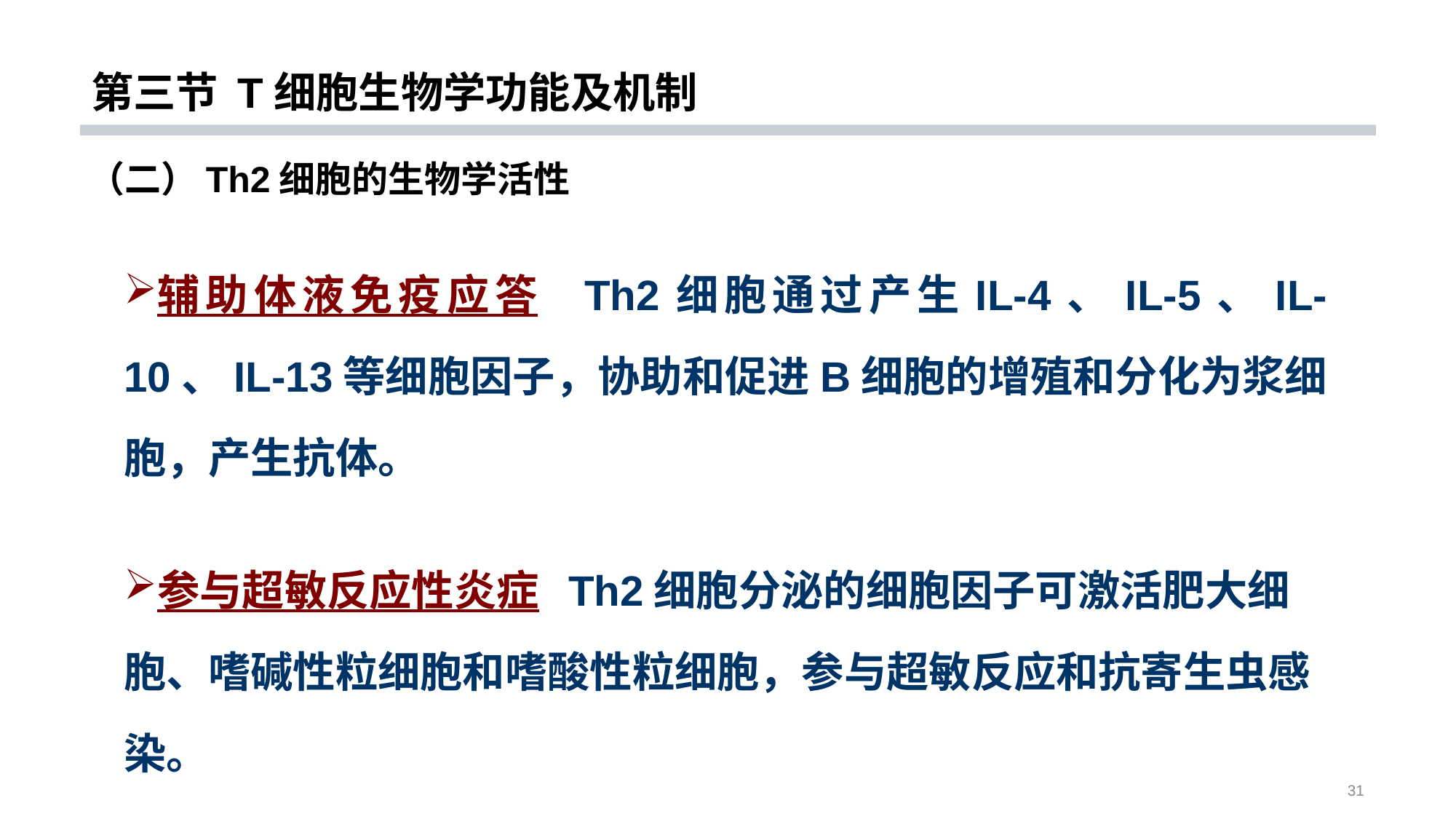

# 第三节 T细胞生物学功能及机制
（二）Th2细胞的生物学活性
辅助体液免疫应答  Th2细胞通过产生IL-4、IL-5、IL-10、IL-13等细胞因子，协助和促进B细胞的增殖和分化为浆细胞，产生抗体。

参与超敏反应性炎症  Th2细胞分泌的细胞因子可激活肥大细胞、嗜碱性粒细胞和嗜酸性粒细胞，参与超敏反应和抗寄生虫感染。
31